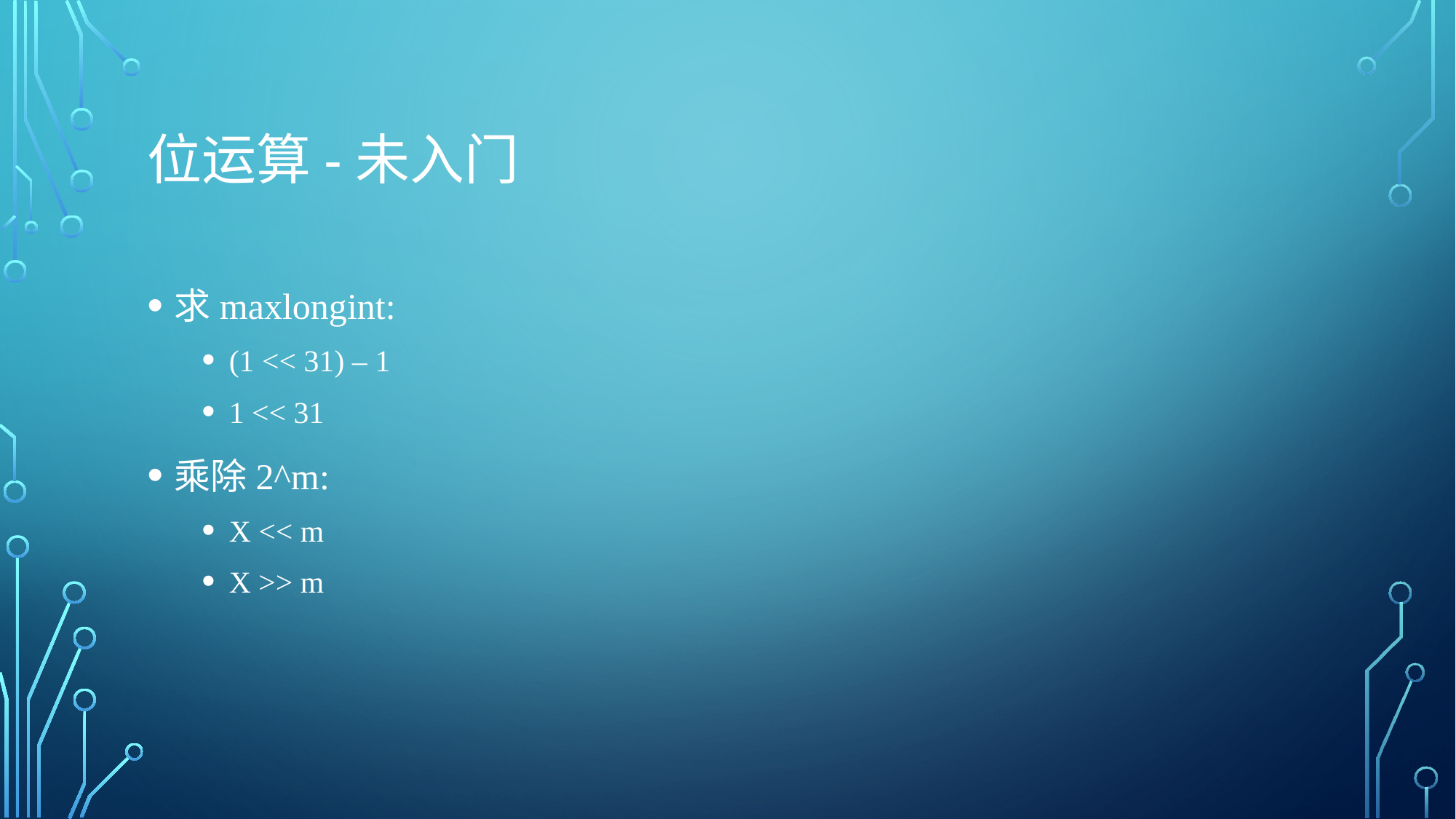

# 位运算-未入门
求maxlongint:
(1 << 31) – 1
1 << 31
乘除2^m:
X << m
X >> m